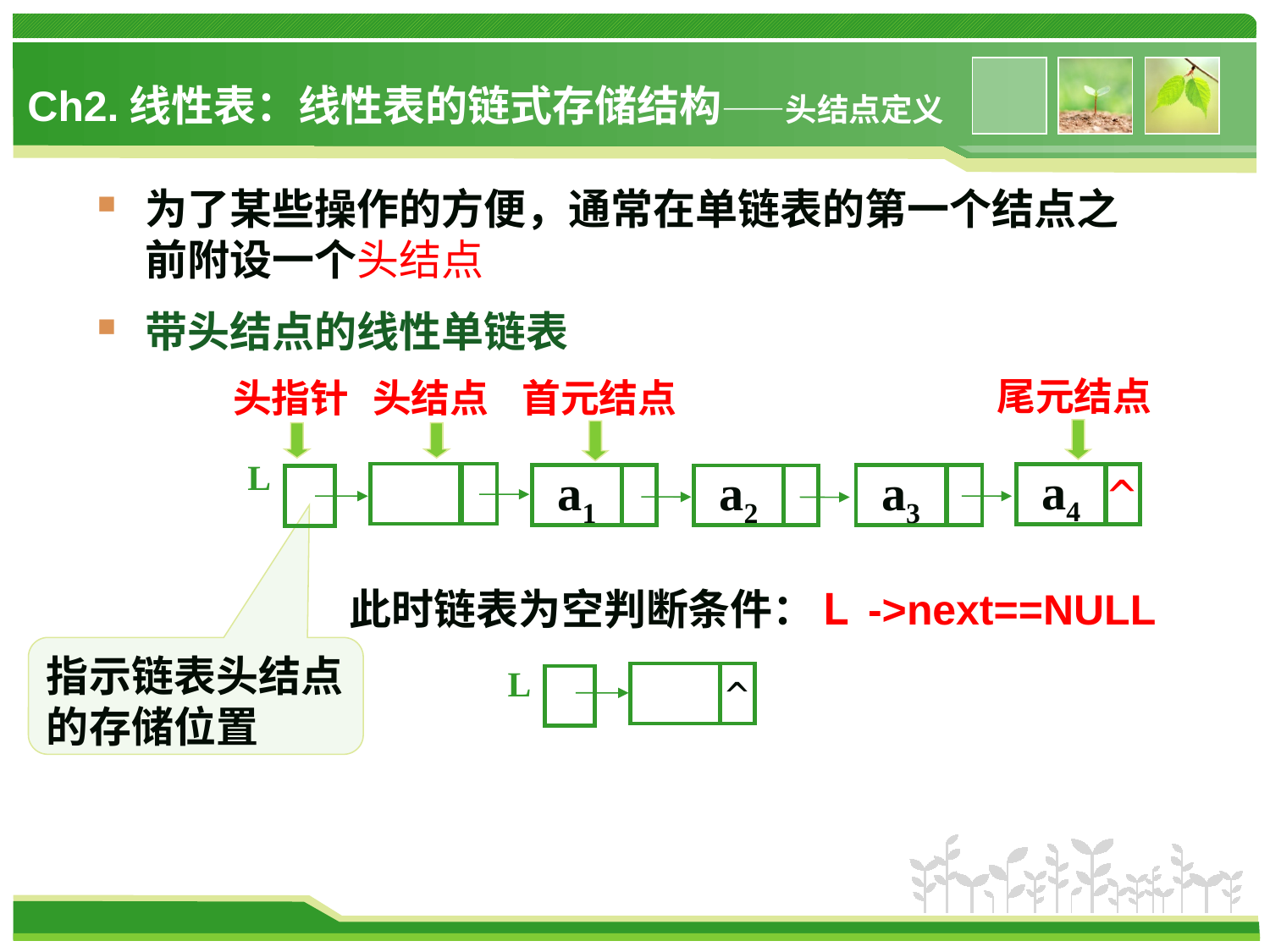

Ch2.线性表：线性表的链式存储结构——头结点定义
为了某些操作的方便，通常在单链表的第一个结点之前附设一个头结点
带头结点的线性单链表

尾元结点

头指针

头结点

首元结点

L

a4
^
a1

a3

a2

此时链表为空判断条件：Ｌ->next==NULL
指示链表头结点的存储位置
L

^

41